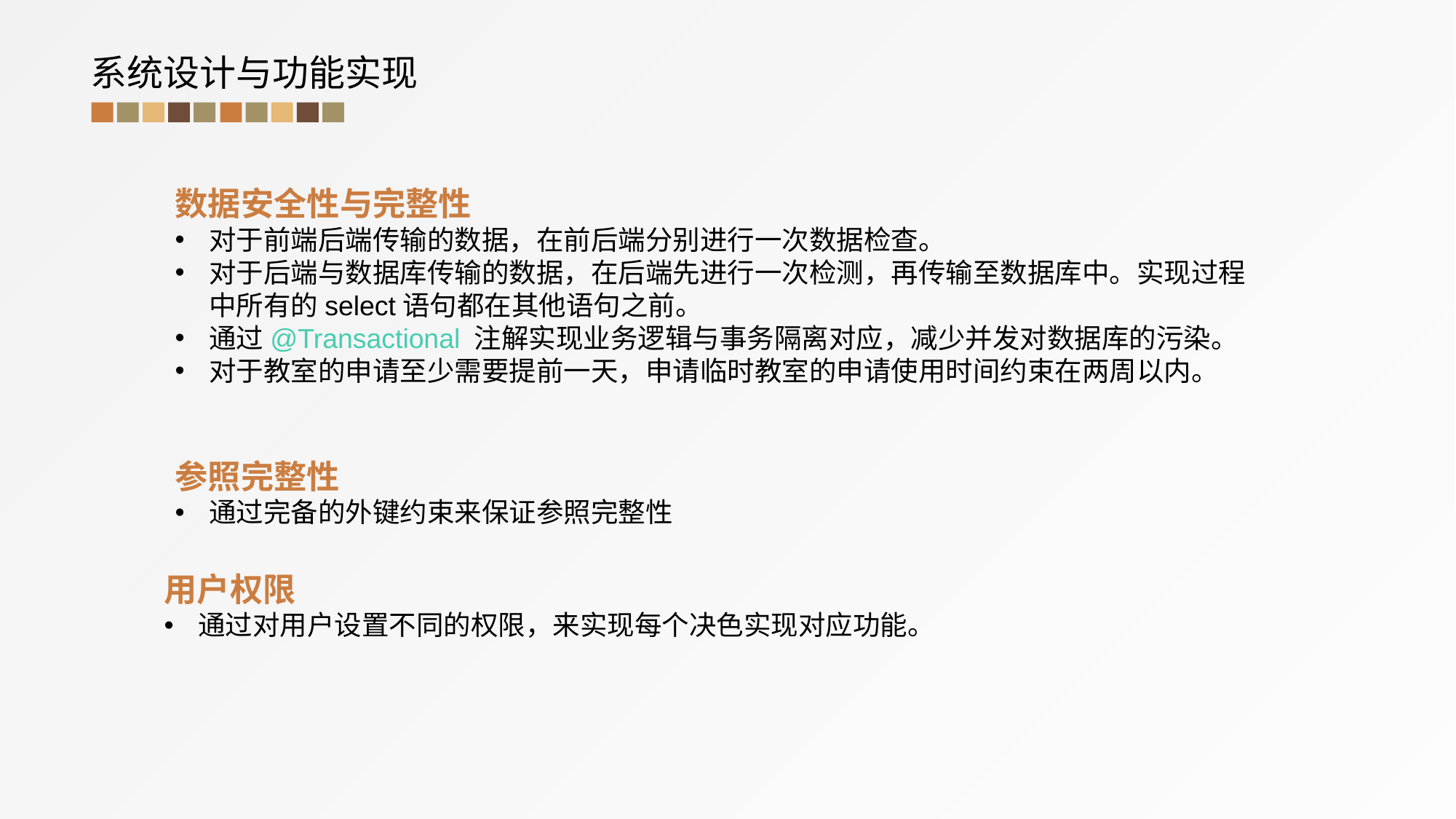

系统设计与功能实现

数据安全性与完整性
对于前端后端传输的数据，在前后端分别进行一次数据检查。
对于后端与数据库传输的数据，在后端先进行一次检测，再传输至数据库中。实现过程中所有的select语句都在其他语句之前。
通过@Transactional 注解实现业务逻辑与事务隔离对应，减少并发对数据库的污染。
对于教室的申请至少需要提前一天，申请临时教室的申请使用时间约束在两周以内。
参照完整性
通过完备的外键约束来保证参照完整性
用户权限
通过对用户设置不同的权限，来实现每个决色实现对应功能。